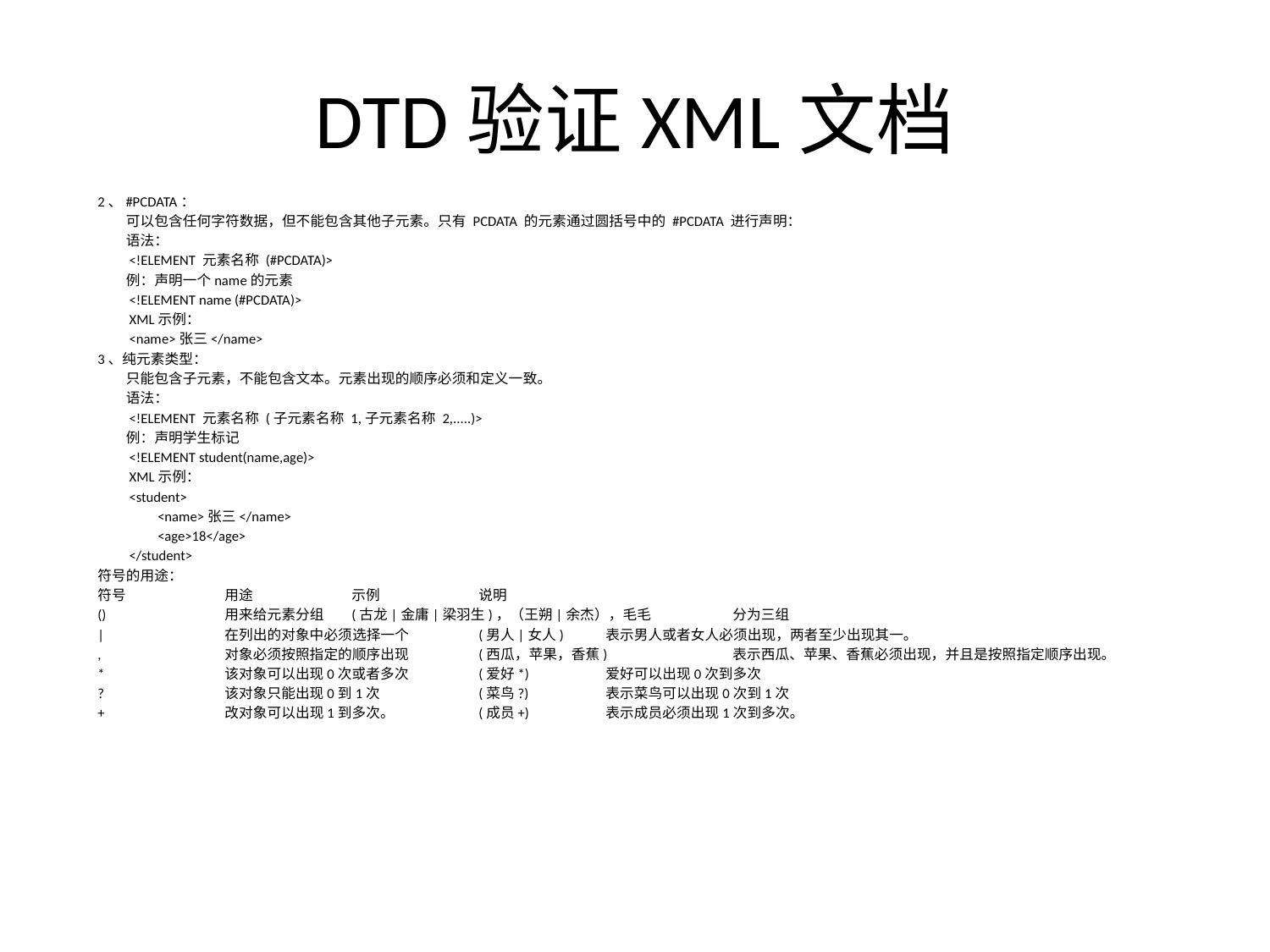

# DTD验证XML文档
2、#PCDATA：
　　可以包含任何字符数据，但不能包含其他子元素。只有 PCDATA 的元素通过圆括号中的 #PCDATA 进行声明：
　　语法：
　　<!ELEMENT 元素名称 (#PCDATA)>
　　例：声明一个name的元素
　　<!ELEMENT name (#PCDATA)>
　　XML示例：
　　<name>张三</name>
3、纯元素类型：
　　只能包含子元素，不能包含文本。元素出现的顺序必须和定义一致。
　　语法：
　　<!ELEMENT 元素名称 (子元素名称 1,子元素名称 2,.....)>
　　例：声明学生标记
　　<!ELEMENT student(name,age)>
　　XML示例：
　　<student>
　　　　<name>张三</name>
　　　　<age>18</age>
　　</student>
符号的用途：
符号	用途	示例	说明
()	用来给元素分组	(古龙|金庸|梁羽生)，（王朔|余杰），毛毛	分为三组
|	在列出的对象中必须选择一个	(男人|女人)	表示男人或者女人必须出现，两者至少出现其一。
,	对象必须按照指定的顺序出现	(西瓜，苹果，香蕉)	表示西瓜、苹果、香蕉必须出现，并且是按照指定顺序出现。
*	该对象可以出现0次或者多次	(爱好*)	爱好可以出现0次到多次
?	该对象只能出现0到1次	(菜鸟?)	表示菜鸟可以出现0次到1次
+	改对象可以出现1到多次。	(成员+)	表示成员必须出现1次到多次。